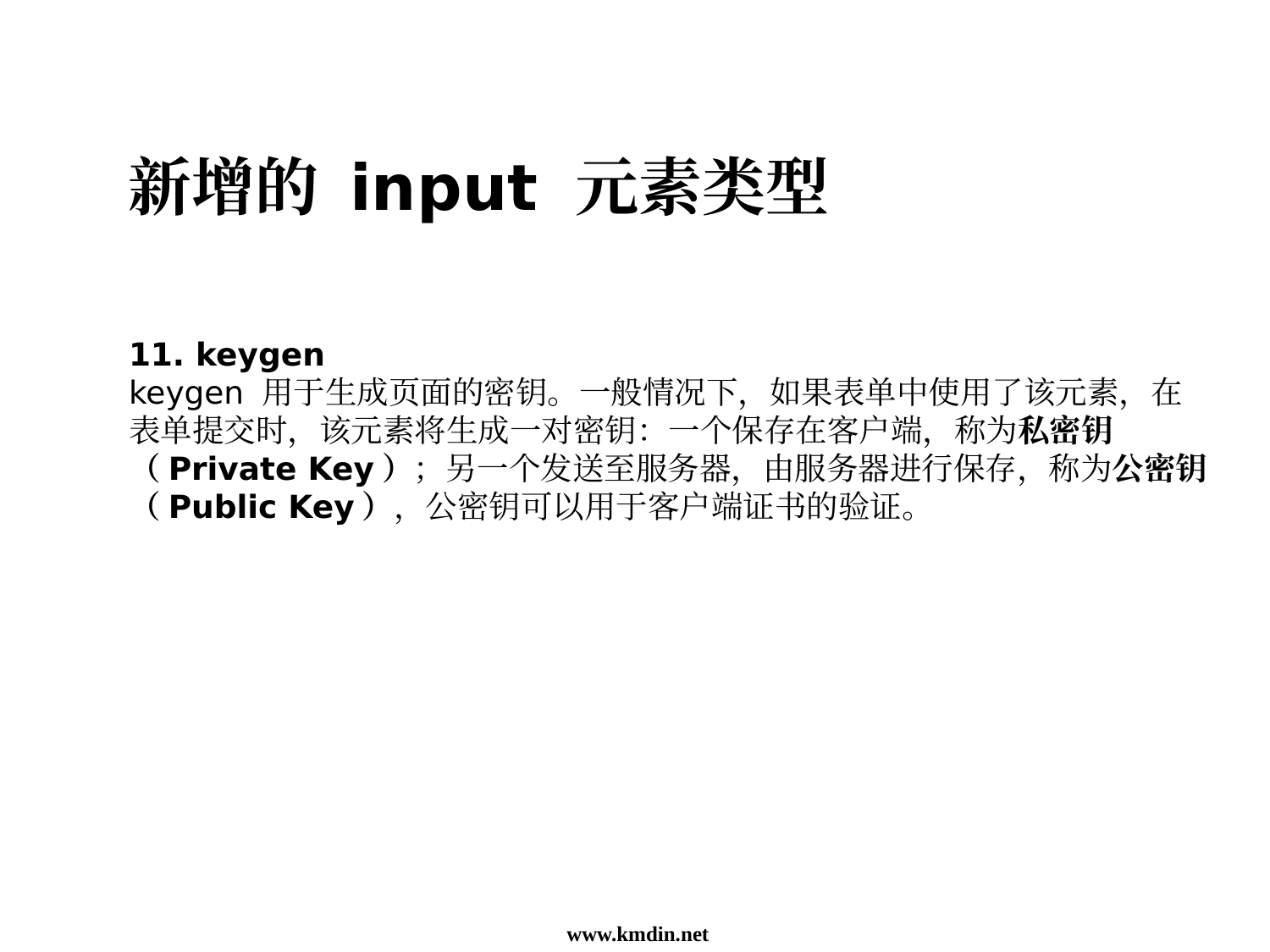

新增的 input 元素类型
11. keygen
keygen 用于生成页面的密钥。一般情况下，如果表单中使用了该元素，在表单提交时，该元素将生成一对密钥：一个保存在客户端，称为私密钥（Private Key）；另一个发送至服务器，由服务器进行保存，称为公密钥（Public Key），公密钥可以用于客户端证书的验证。